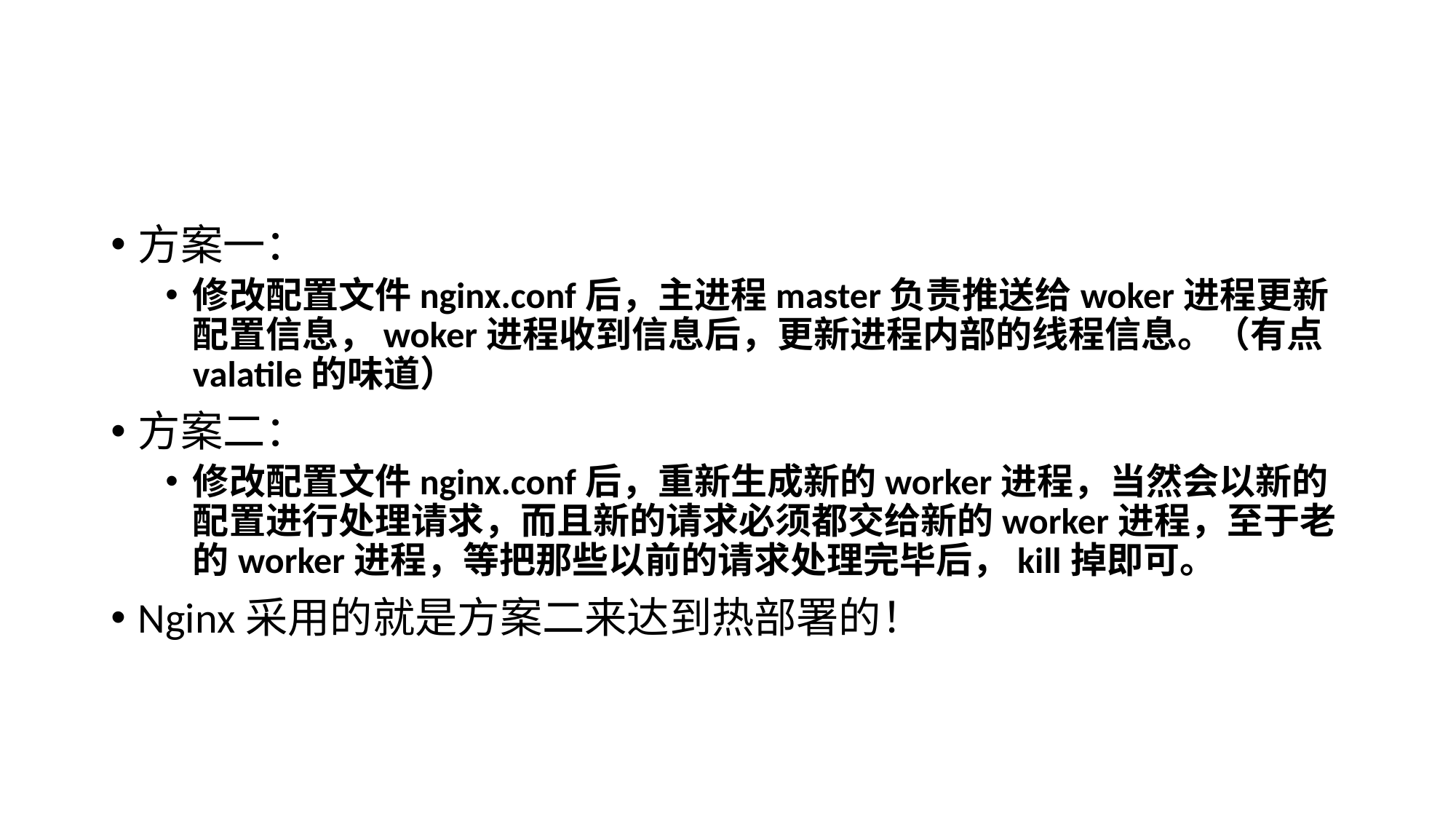

#
方案一：
修改配置文件nginx.conf后，主进程master负责推送给woker进程更新配置信息，woker进程收到信息后，更新进程内部的线程信息。（有点valatile的味道）
方案二：
修改配置文件nginx.conf后，重新生成新的worker进程，当然会以新的配置进行处理请求，而且新的请求必须都交给新的worker进程，至于老的worker进程，等把那些以前的请求处理完毕后，kill掉即可。
Nginx采用的就是方案二来达到热部署的！